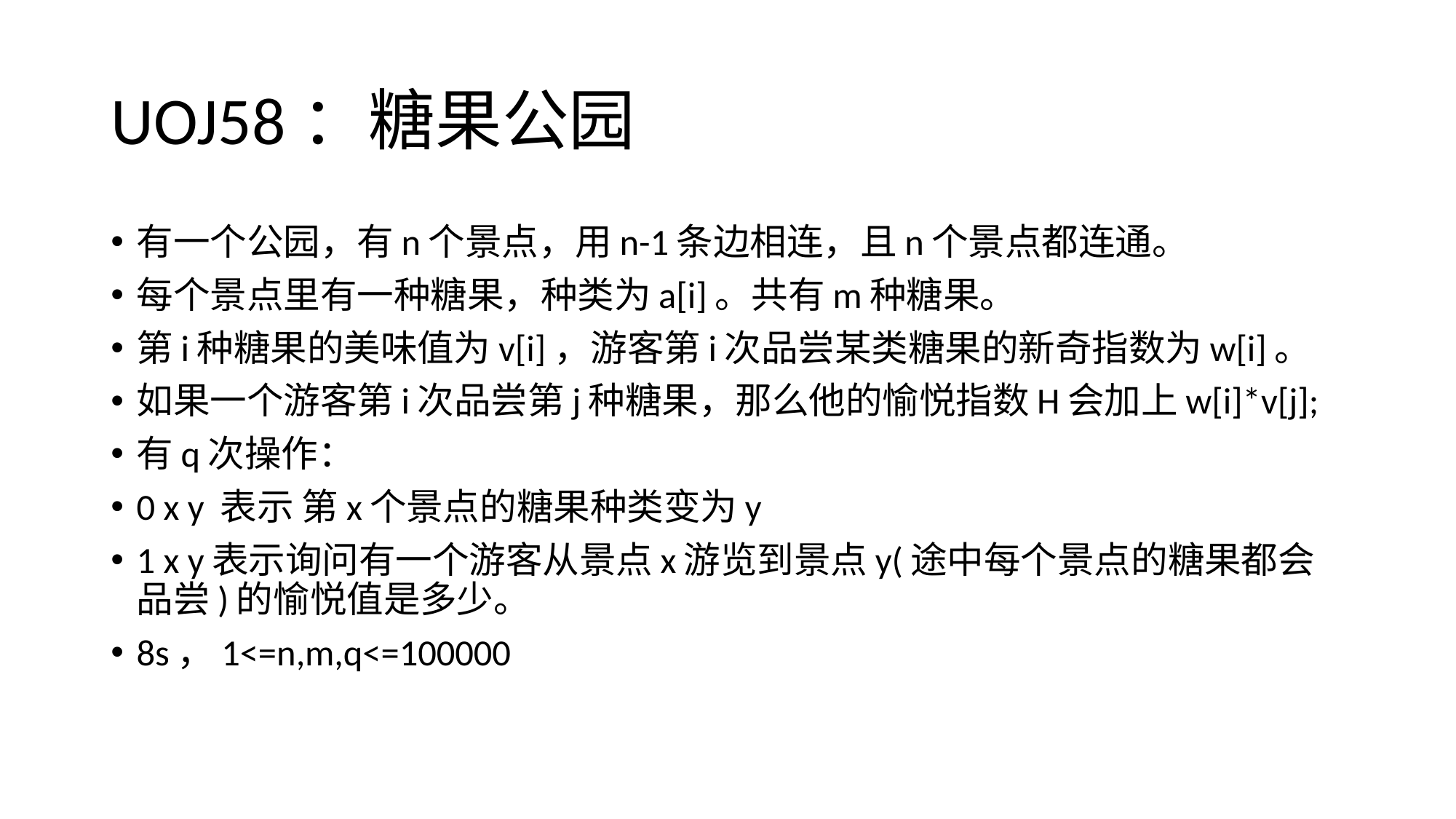

# UOJ58：糖果公园
有一个公园，有n个景点，用n-1条边相连，且n个景点都连通。
每个景点里有一种糖果，种类为a[i]。共有m种糖果。
第i种糖果的美味值为v[i]，游客第i次品尝某类糖果的新奇指数为w[i]。
如果一个游客第i次品尝第j种糖果，那么他的愉悦指数H会加上w[i]*v[j];
有q次操作：
0 x y 表示 第x个景点的糖果种类变为y
1 x y表示询问有一个游客从景点x游览到景点y(途中每个景点的糖果都会品尝)的愉悦值是多少。
8s，1<=n,m,q<=100000